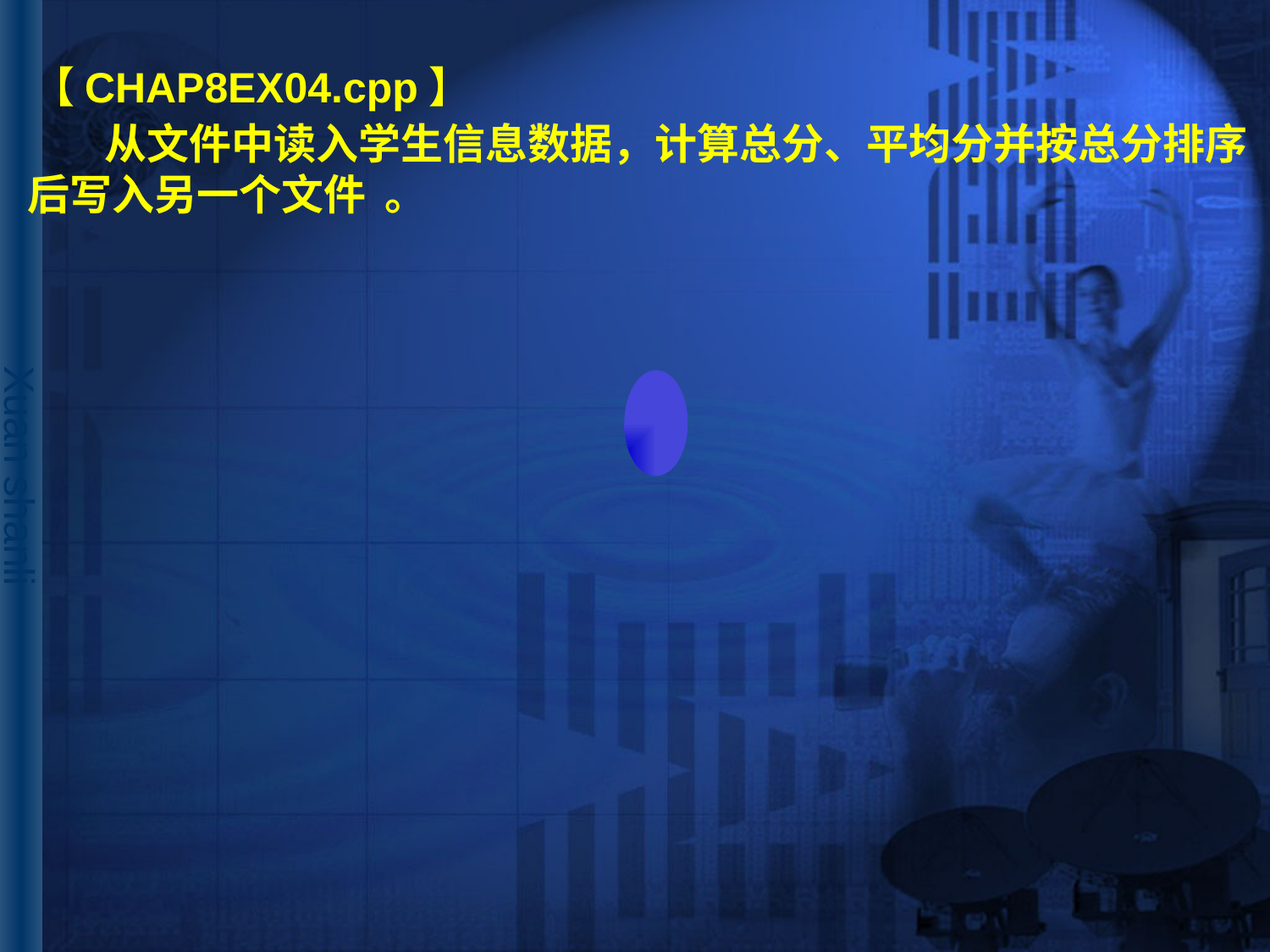

# 【CHAP8EX04.cpp】
       从文件中读入学生信息数据，计算总分、平均分并按总分排序后写入另一个文件  。